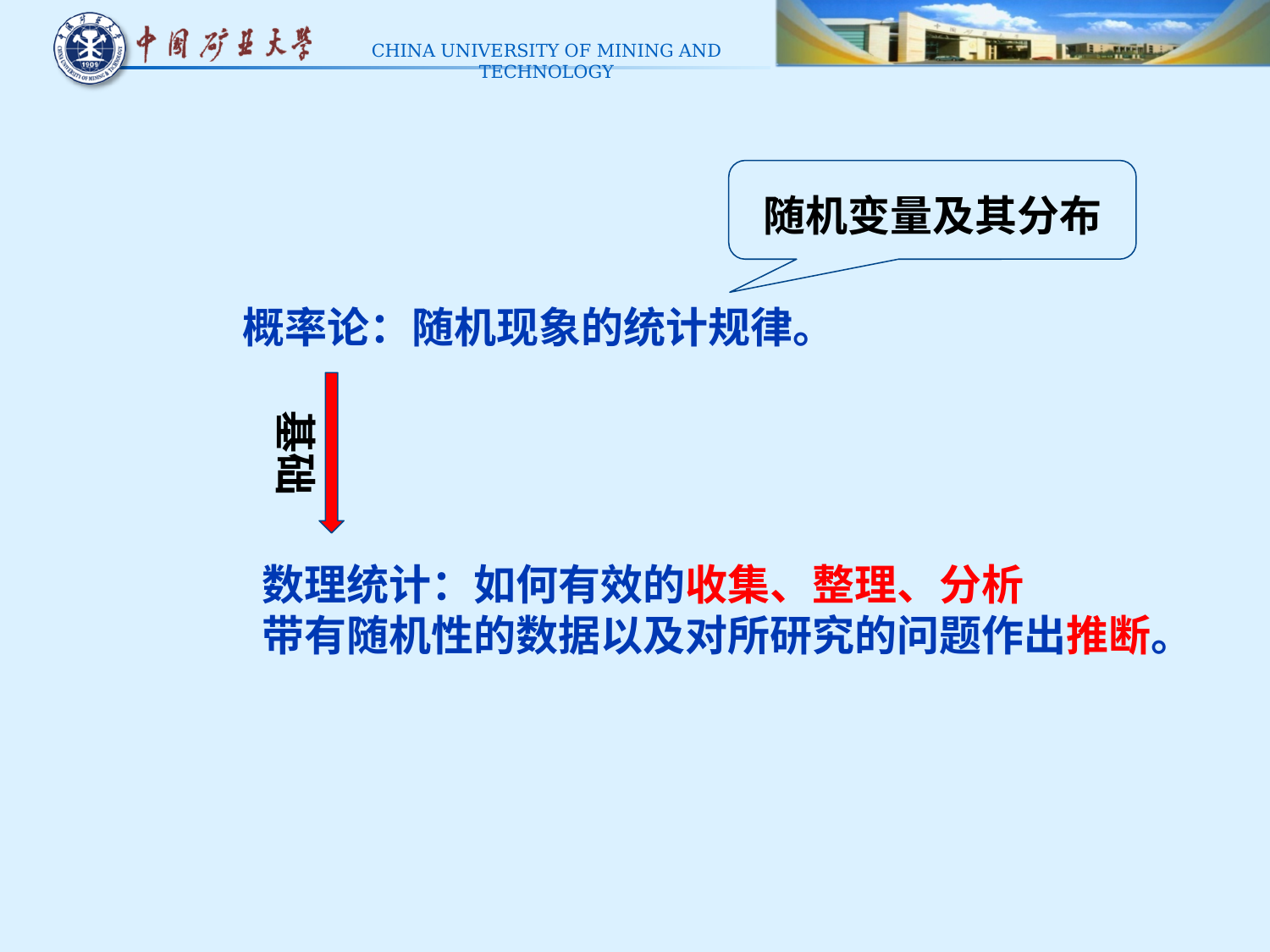

随机变量及其分布
概率论：随机现象的统计规律。

基础
数理统计：如何有效的收集、整理、分析
带有随机性的数据以及对所研究的问题作出推断。